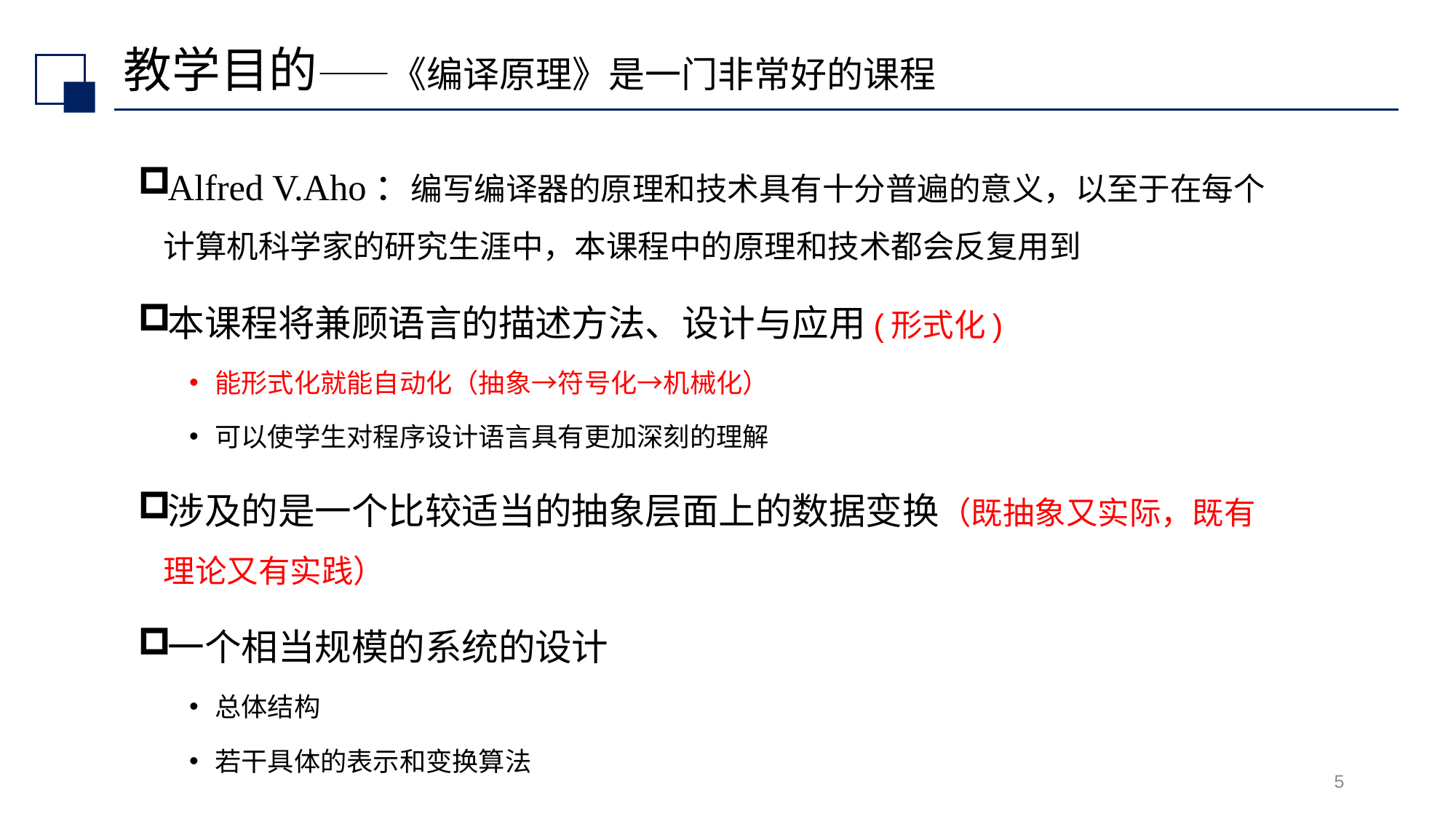

# 教学目的——《编译原理》是一门非常好的课程
Alfred V.Aho：编写编译器的原理和技术具有十分普遍的意义，以至于在每个计算机科学家的研究生涯中，本课程中的原理和技术都会反复用到
本课程将兼顾语言的描述方法、设计与应用(形式化)
能形式化就能自动化（抽象→符号化→机械化）
可以使学生对程序设计语言具有更加深刻的理解
涉及的是一个比较适当的抽象层面上的数据变换（既抽象又实际，既有理论又有实践）
一个相当规模的系统的设计
总体结构
若干具体的表示和变换算法

5